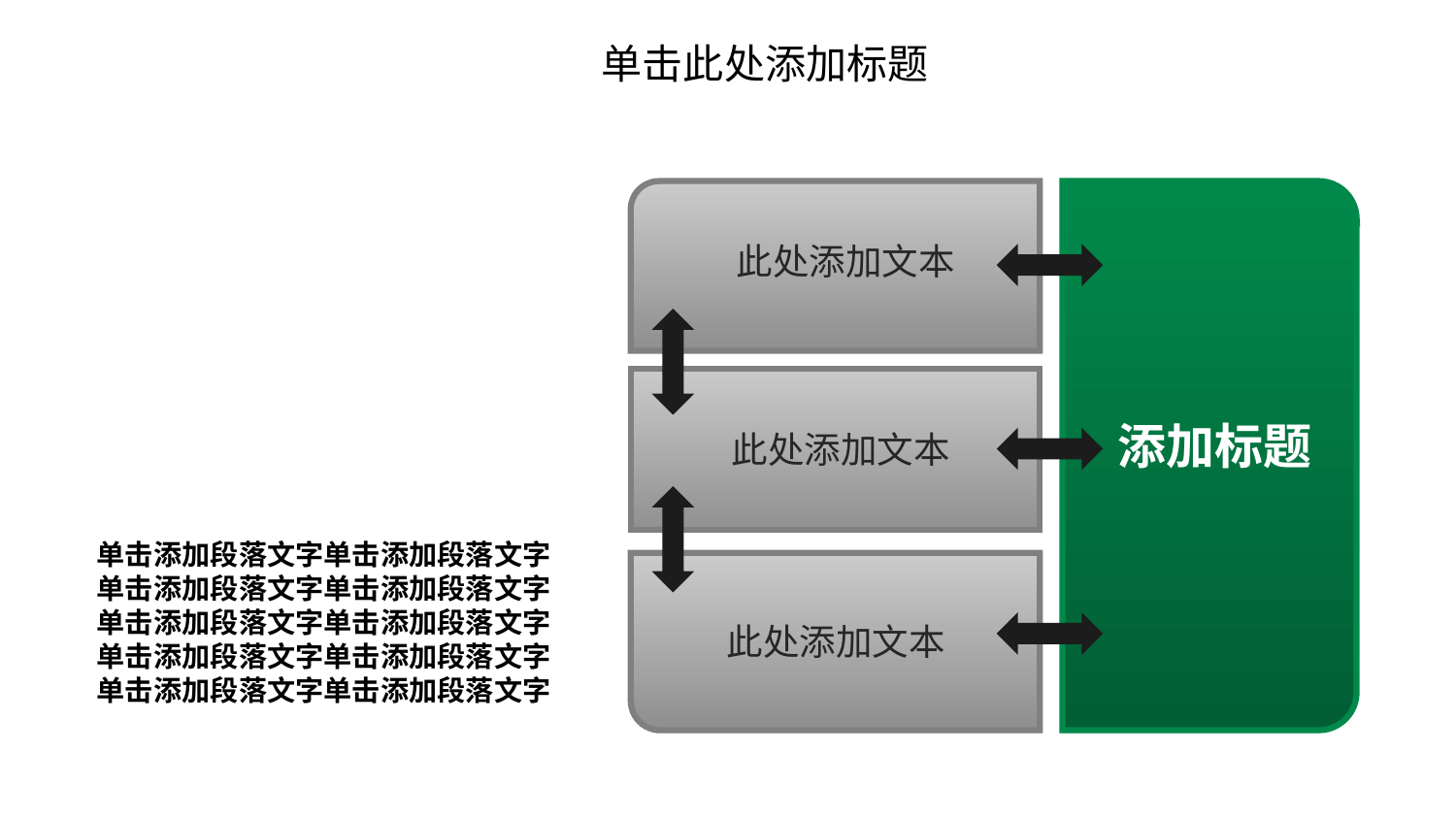

单击此处添加标题

此处添加文本

添加标题

此处添加文本

单击添加段落文字单击添加段落文字
单击添加段落文字单击添加段落文字
单击添加段落文字单击添加段落文字
单击添加段落文字单击添加段落文字
单击添加段落文字单击添加段落文字

此处添加文本